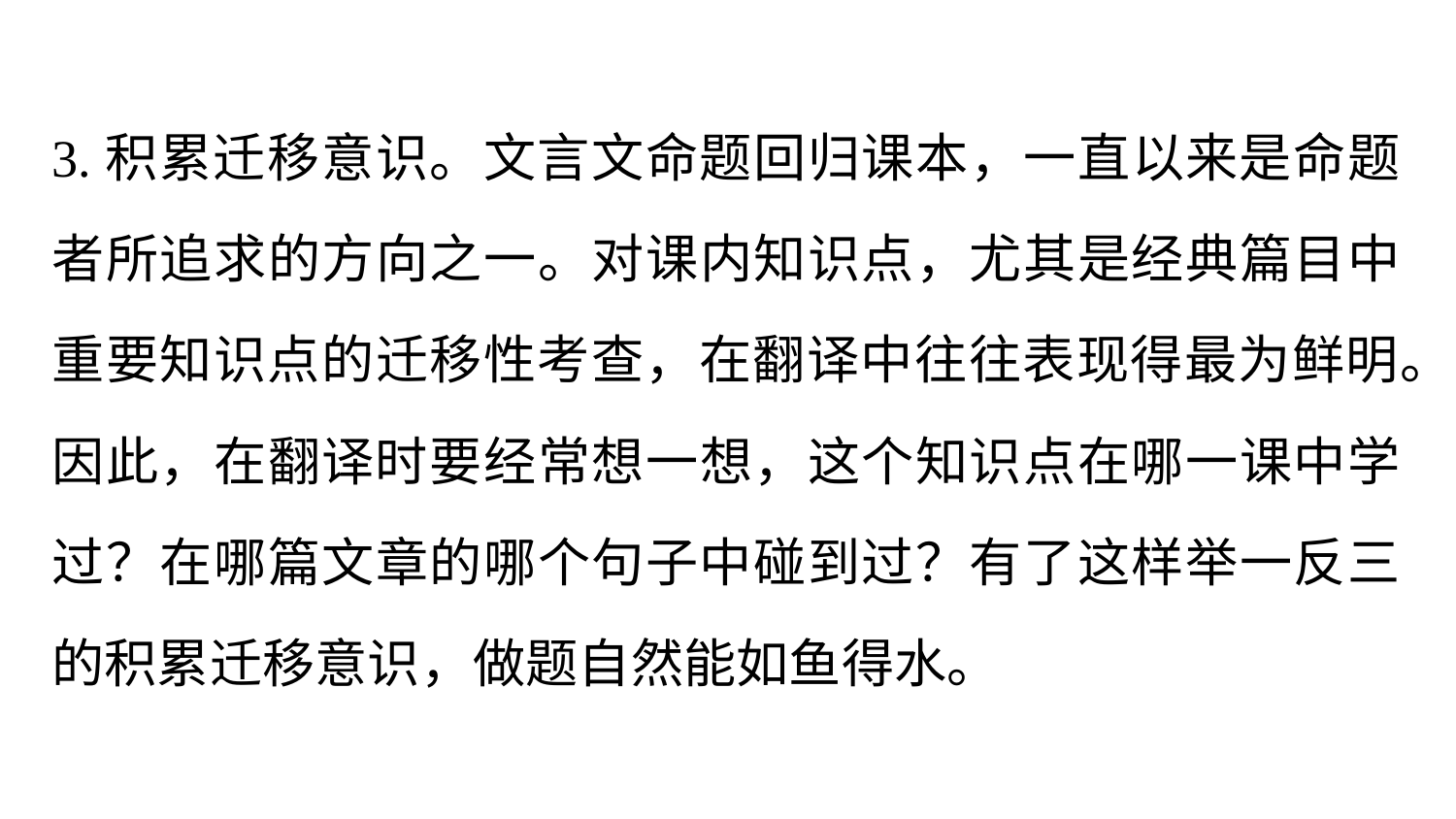

3.积累迁移意识。文言文命题回归课本，一直以来是命题者所追求的方向之一。对课内知识点，尤其是经典篇目中重要知识点的迁移性考查，在翻译中往往表现得最为鲜明。因此，在翻译时要经常想一想，这个知识点在哪一课中学过？在哪篇文章的哪个句子中碰到过？有了这样举一反三的积累迁移意识，做题自然能如鱼得水。